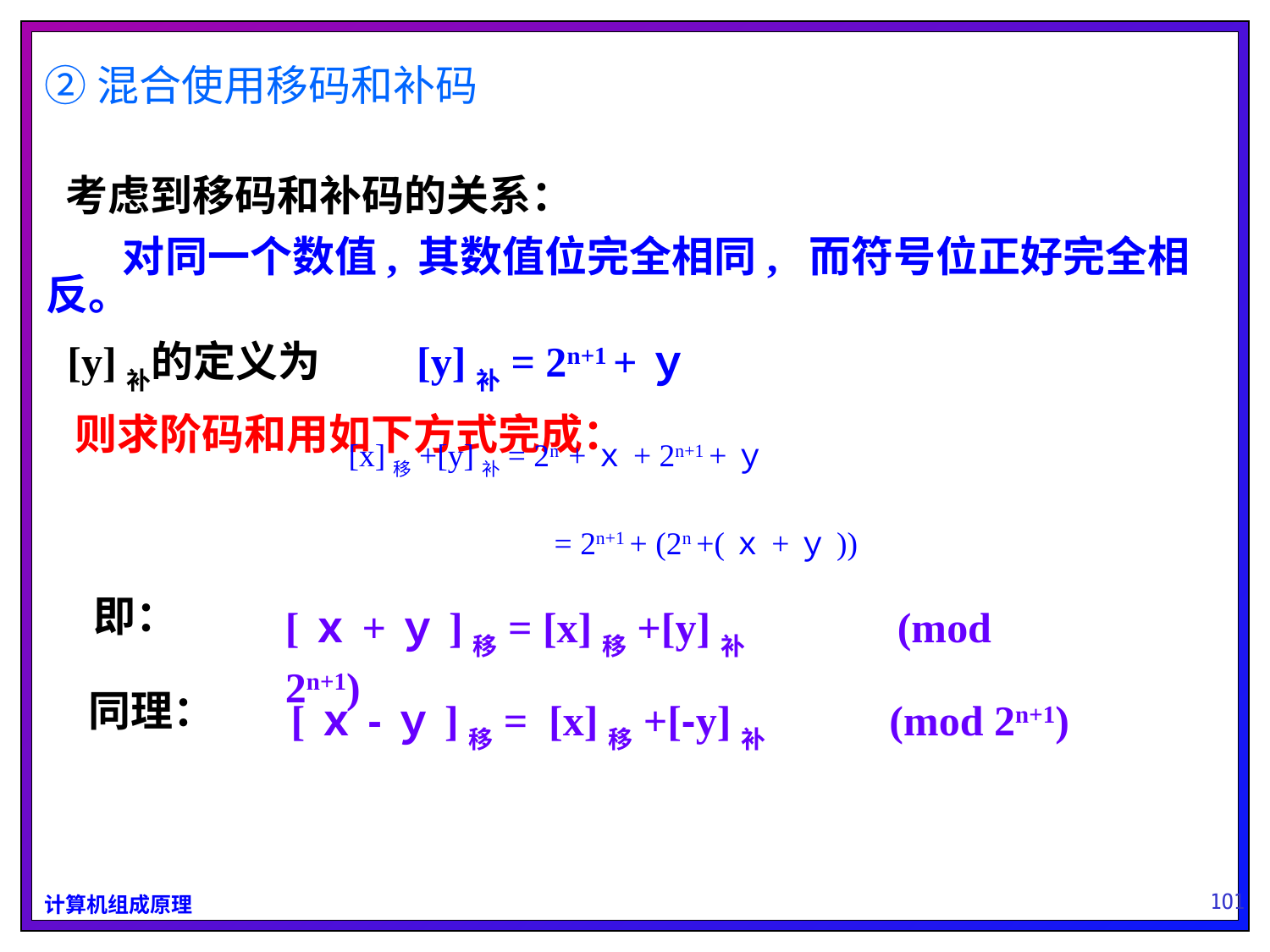

②混合使用移码和补码
 考虑到移码和补码的关系：
       对同一个数值, 其数值位完全相同,  而符号位正好完全相反。
  [y]补的定义为         [y]补= 2n+1 +ｙ
  则求阶码和用如下方式完成：
[x]移+[y]补= 2n  +ｘ+ 2n+1 +ｙ
= 2n+1 + (2n +(ｘ+ｙ))
即：
[ｘ+ｙ]移= [x]移+[y]补　　      (mod 2n+1)
同理：
[ｘ-ｙ]移=  [x]移+[-y]补　　   (mod 2n+1)